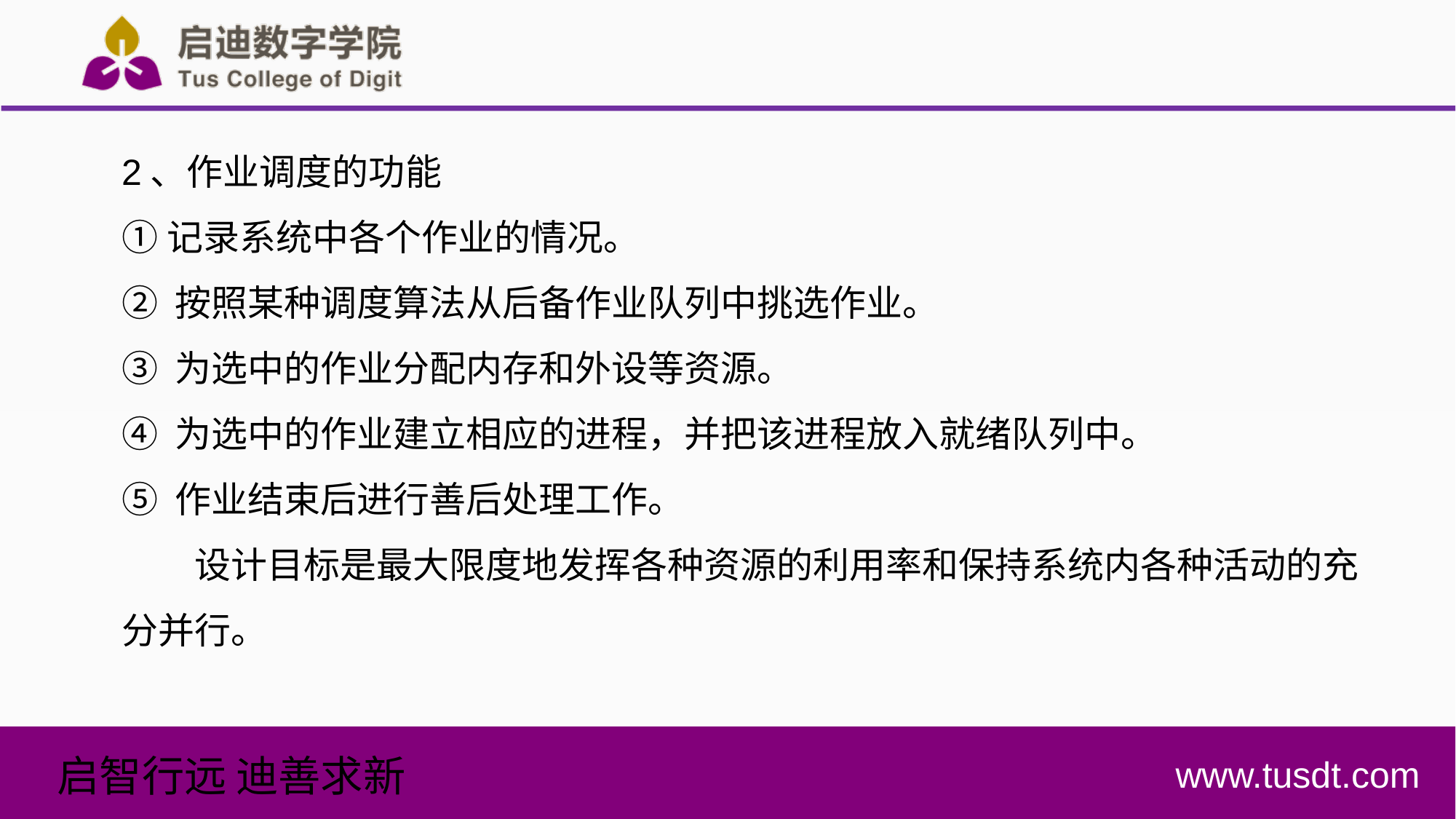

2、作业调度的功能
①记录系统中各个作业的情况。
② 按照某种调度算法从后备作业队列中挑选作业。
③ 为选中的作业分配内存和外设等资源。
④ 为选中的作业建立相应的进程，并把该进程放入就绪队列中。
⑤ 作业结束后进行善后处理工作。
设计目标是最大限度地发挥各种资源的利用率和保持系统内各种活动的充分并行。